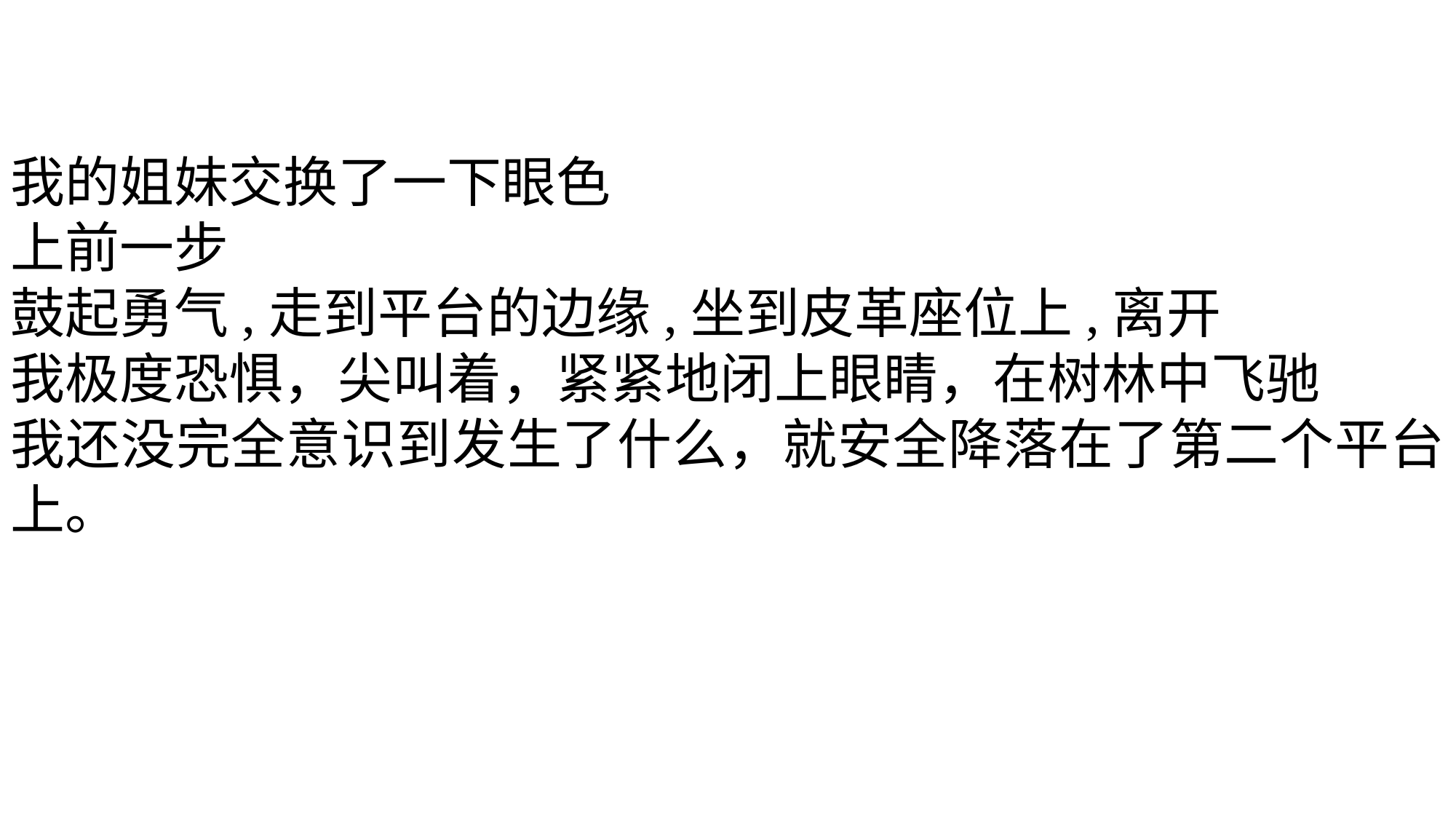

我的姐妹交换了一下眼色
上前一步
鼓起勇气,走到平台的边缘,坐到皮革座位上,离开
我极度恐惧，尖叫着，紧紧地闭上眼睛，在树林中飞驰
我还没完全意识到发生了什么，就安全降落在了第二个平台上。